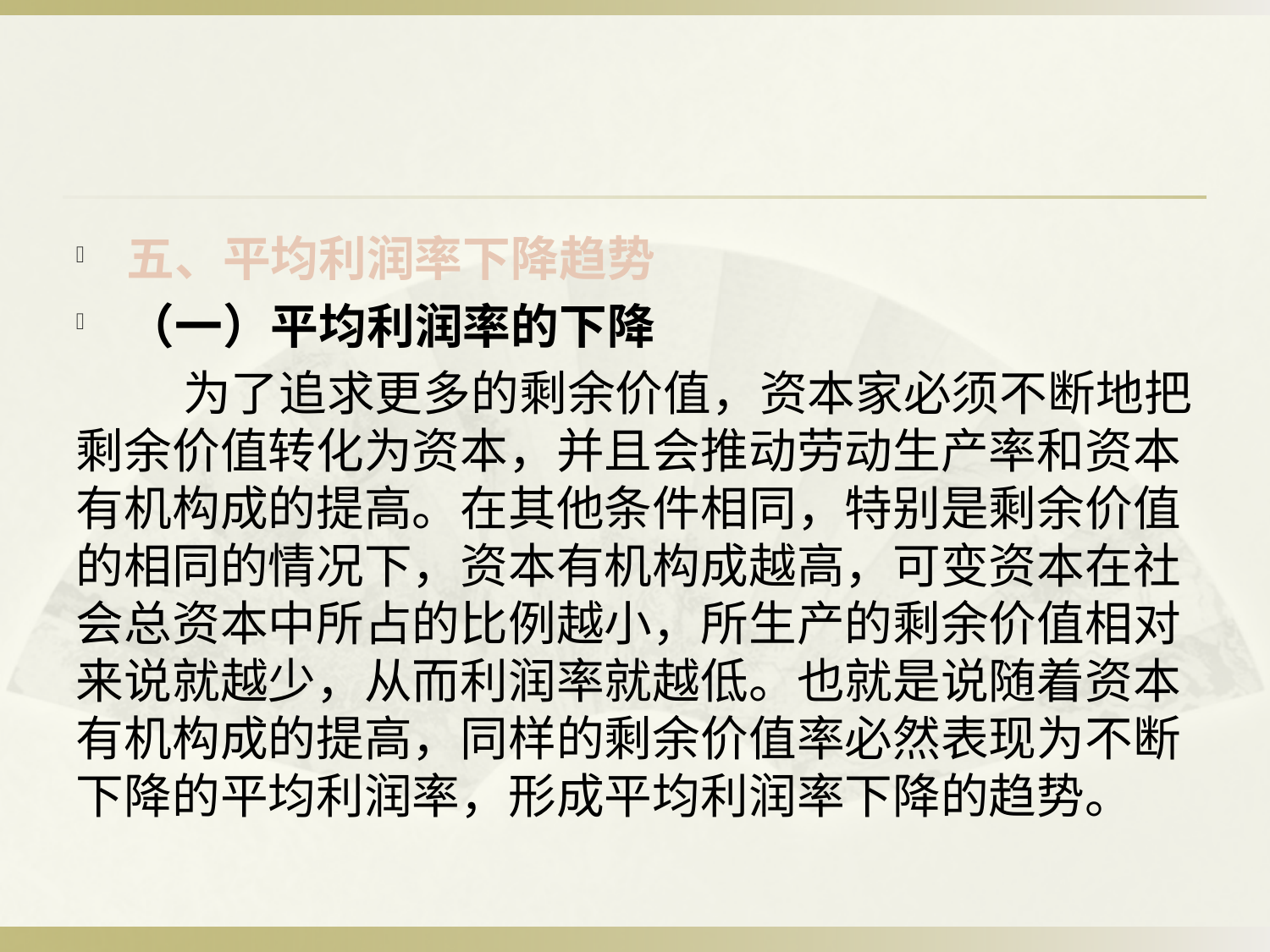

#
五、平均利润率下降趋势
（一）平均利润率的下降
         为了追求更多的剩余价值，资本家必须不断地把剩余价值转化为资本，并且会推动劳动生产率和资本有机构成的提高。在其他条件相同，特别是剩余价值的相同的情况下，资本有机构成越高，可变资本在社会总资本中所占的比例越小，所生产的剩余价值相对来说就越少，从而利润率就越低。也就是说随着资本有机构成的提高，同样的剩余价值率必然表现为不断下降的平均利润率，形成平均利润率下降的趋势。